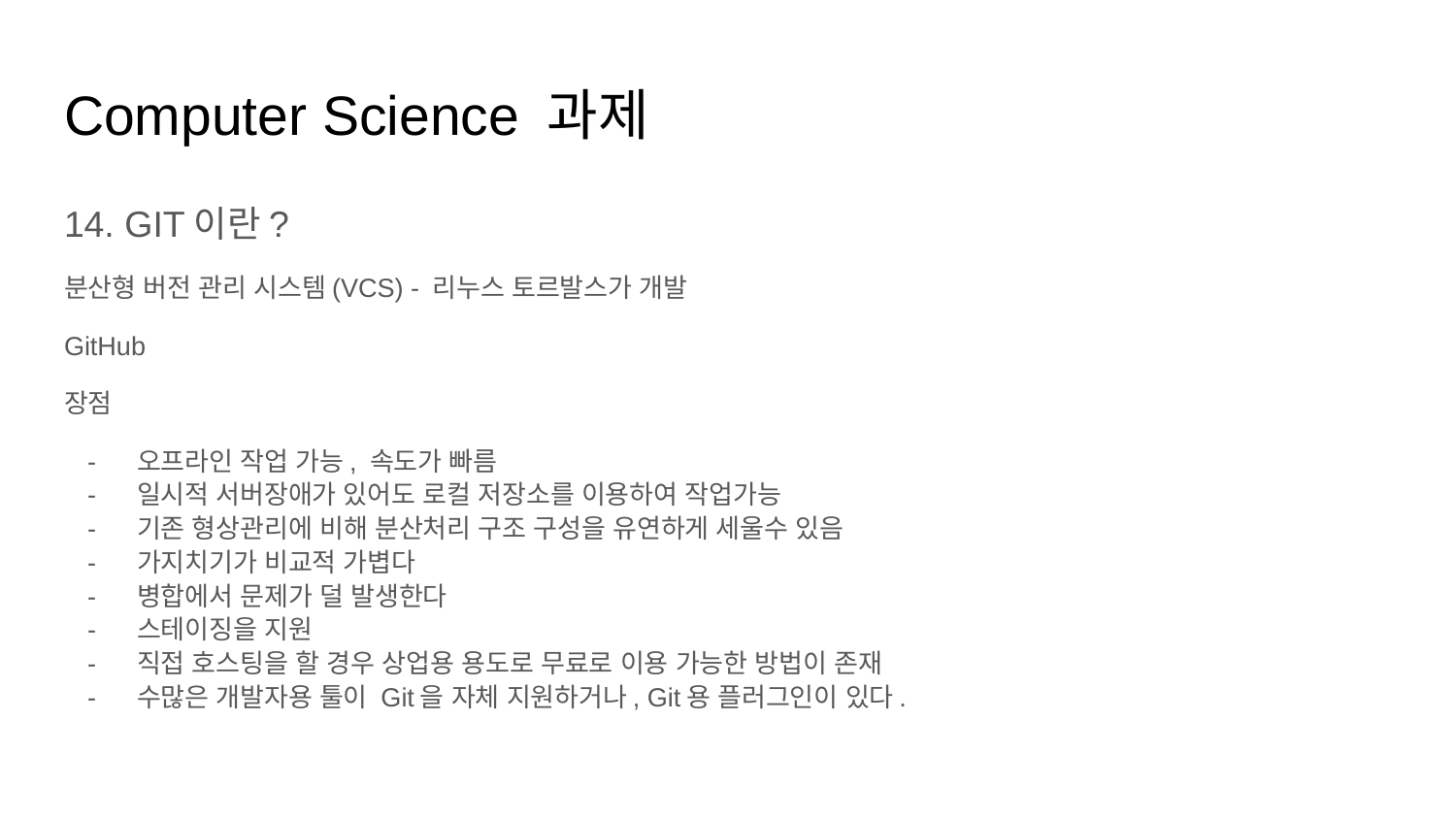

# Computer Science 과제

14. GIT이란?
분산형 버전 관리 시스템(VCS) - 리누스 토르발스가 개발
GitHub
장점
오프라인 작업 가능, 속도가 빠름
일시적 서버장애가 있어도 로컬 저장소를 이용하여 작업가능
기존 형상관리에 비해 분산처리 구조 구성을 유연하게 세울수 있음
가지치기가 비교적 가볍다
병합에서 문제가 덜 발생한다
스테이징을 지원
직접 호스팅을 할 경우 상업용 용도로 무료로 이용 가능한 방법이 존재
수많은 개발자용 툴이 Git을 자체 지원하거나, Git용 플러그인이 있다.